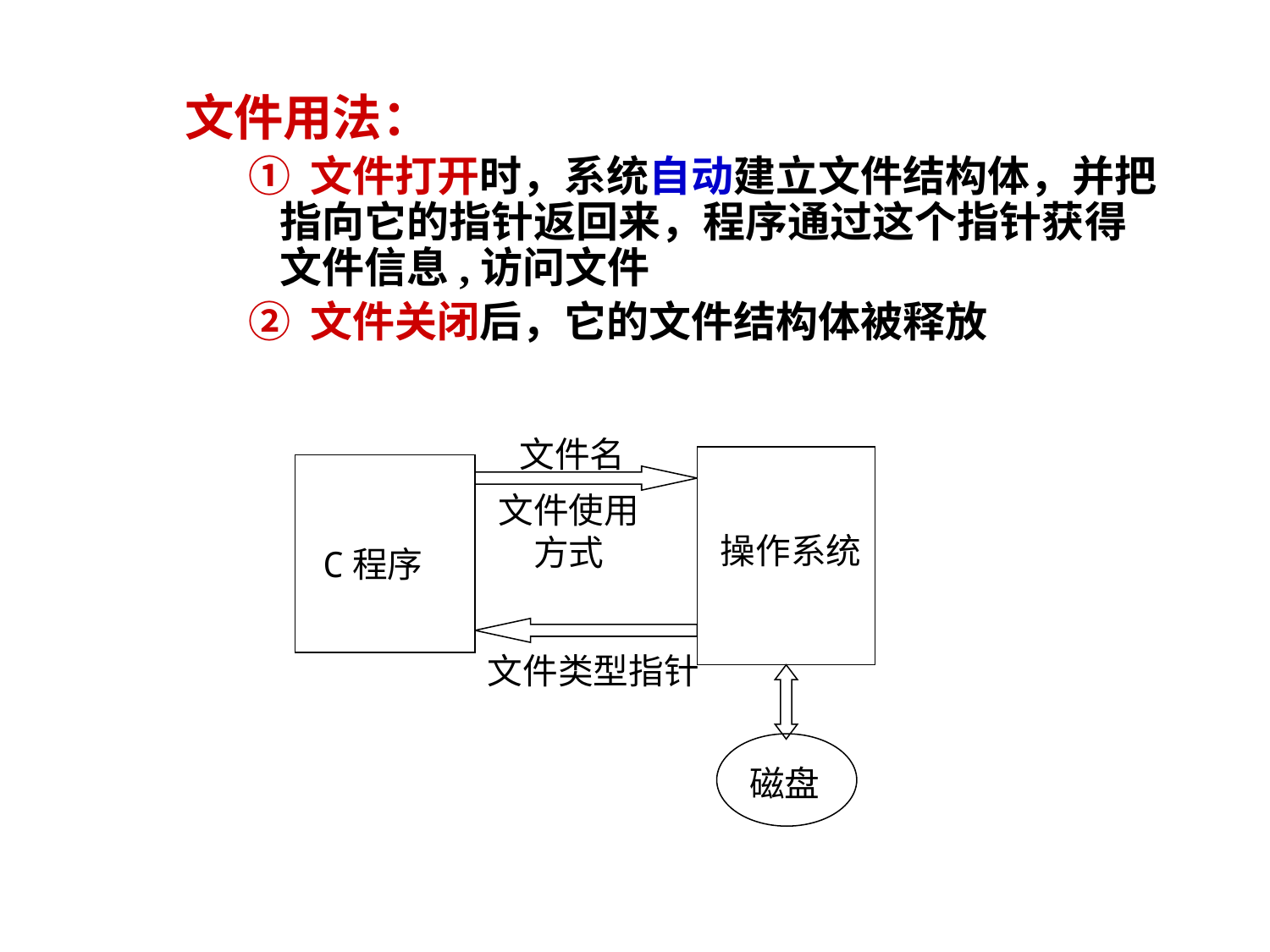

文件用法：
① 文件打开时，系统自动建立文件结构体，并把指向它的指针返回来，程序通过这个指针获得文件信息,访问文件
② 文件关闭后，它的文件结构体被释放
文件名

文件使用
方式
操作系统
C程序

文件类型指针

磁盘